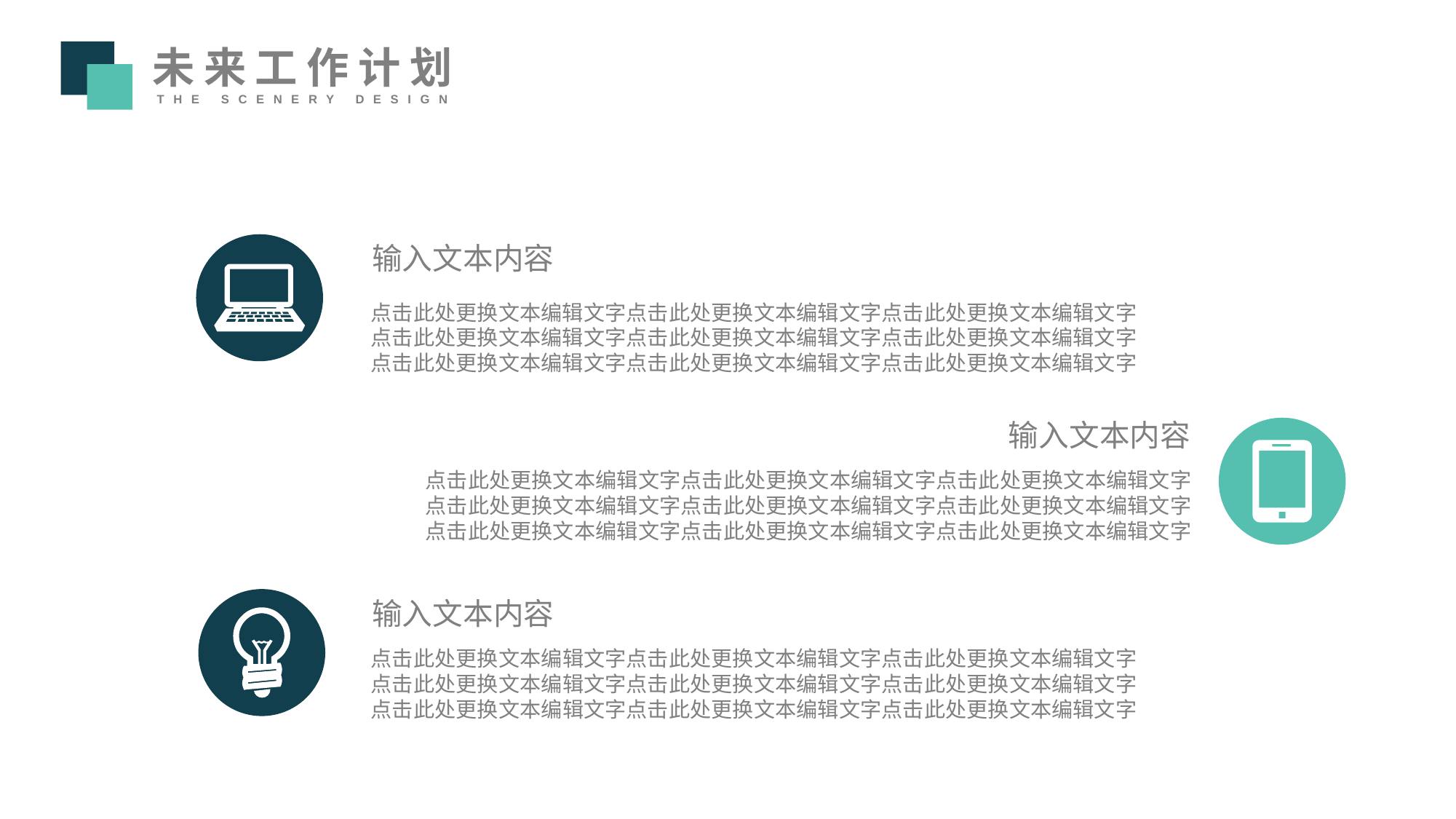

未来工作计划
THE Scenery DESIGN

输入文本内容
点击此处更换文本编辑文字点击此处更换文本编辑文字点击此处更换文本编辑文字
点击此处更换文本编辑文字点击此处更换文本编辑文字点击此处更换文本编辑文字
点击此处更换文本编辑文字点击此处更换文本编辑文字点击此处更换文本编辑文字
输入文本内容
点击此处更换文本编辑文字点击此处更换文本编辑文字点击此处更换文本编辑文字
点击此处更换文本编辑文字点击此处更换文本编辑文字点击此处更换文本编辑文字
点击此处更换文本编辑文字点击此处更换文本编辑文字点击此处更换文本编辑文字

输入文本内容
点击此处更换文本编辑文字点击此处更换文本编辑文字点击此处更换文本编辑文字
点击此处更换文本编辑文字点击此处更换文本编辑文字点击此处更换文本编辑文字
点击此处更换文本编辑文字点击此处更换文本编辑文字点击此处更换文本编辑文字